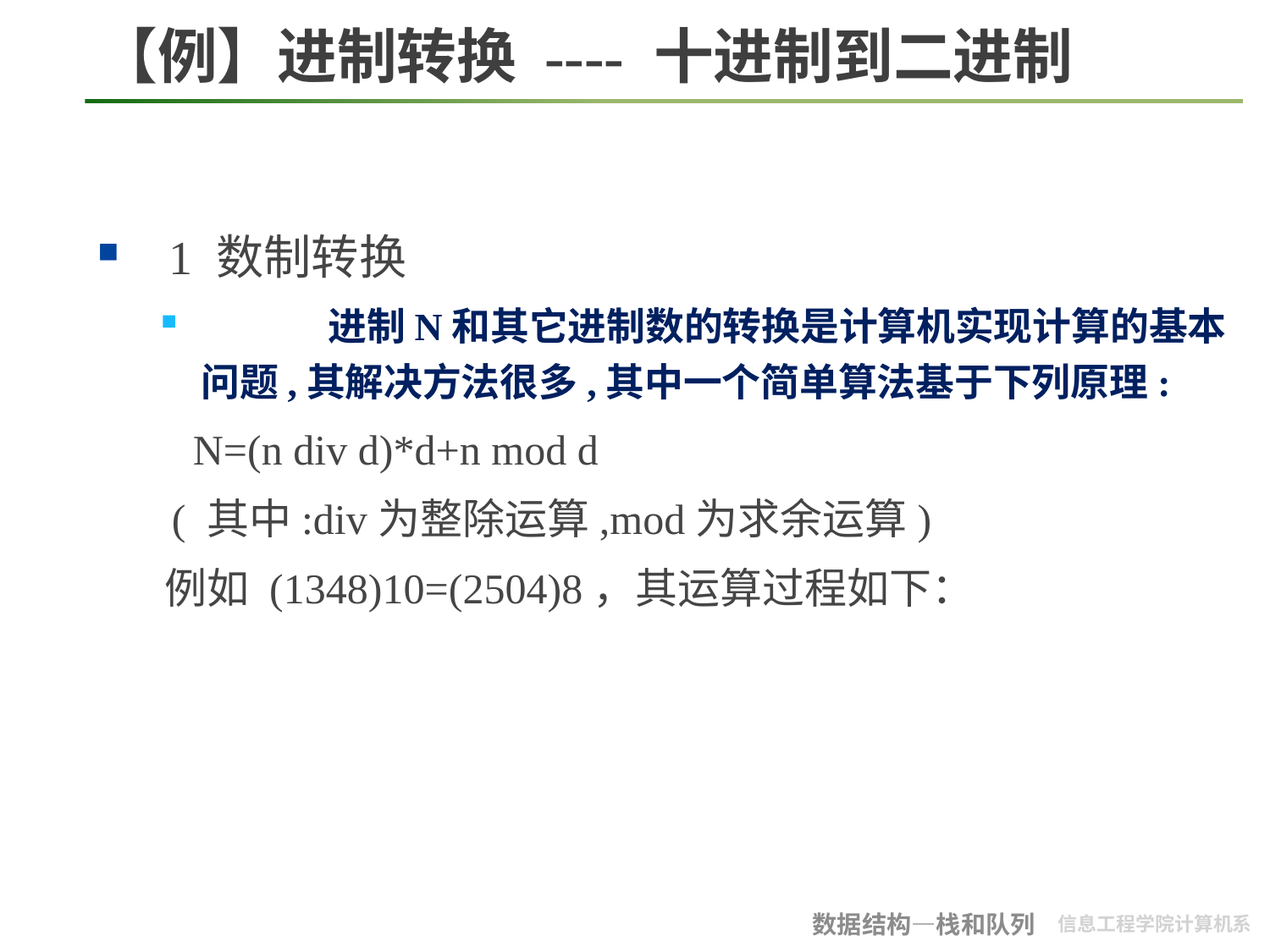

# 【例】进制转换 ---- 十进制到二进制

  1 数制转换
	进制N和其它进制数的转换是计算机实现计算的基本问题,其解决方法很多,其中一个简单算法基于下列原理:
         N=(n div d)*d+n mod d
       ( 其中:div为整除运算,mod为求余运算)
      例如 (1348)10=(2504)8，其运算过程如下：